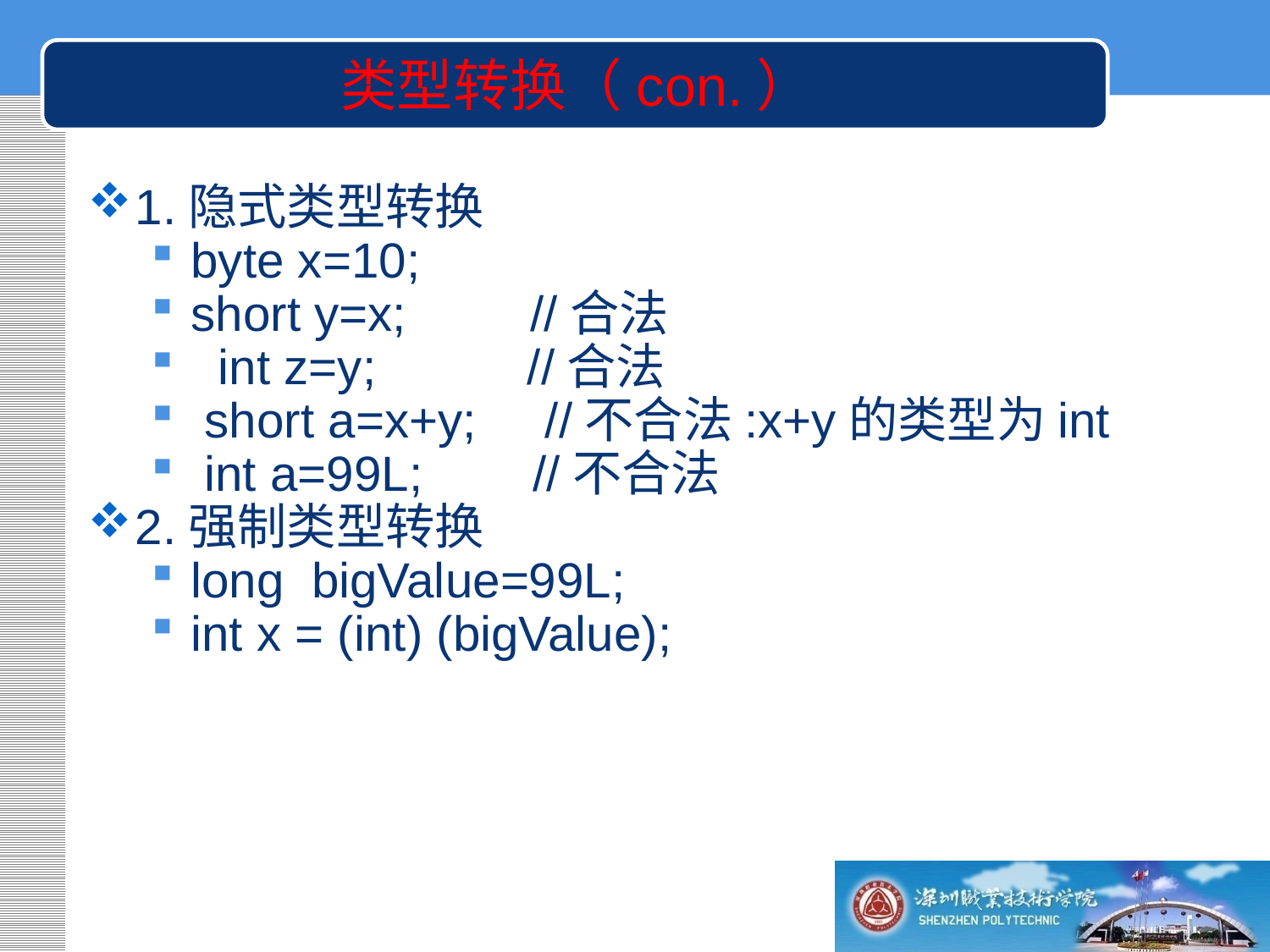

类型转换（con.）
1.隐式类型转换
byte x=10;
short y=x;         //合法
  int z=y;           //合法
 short a=x+y;     //不合法:x+y的类型为int
 int a=99L;        //不合法
2.强制类型转换
long  bigValue=99L;
int x = (int) (bigValue);